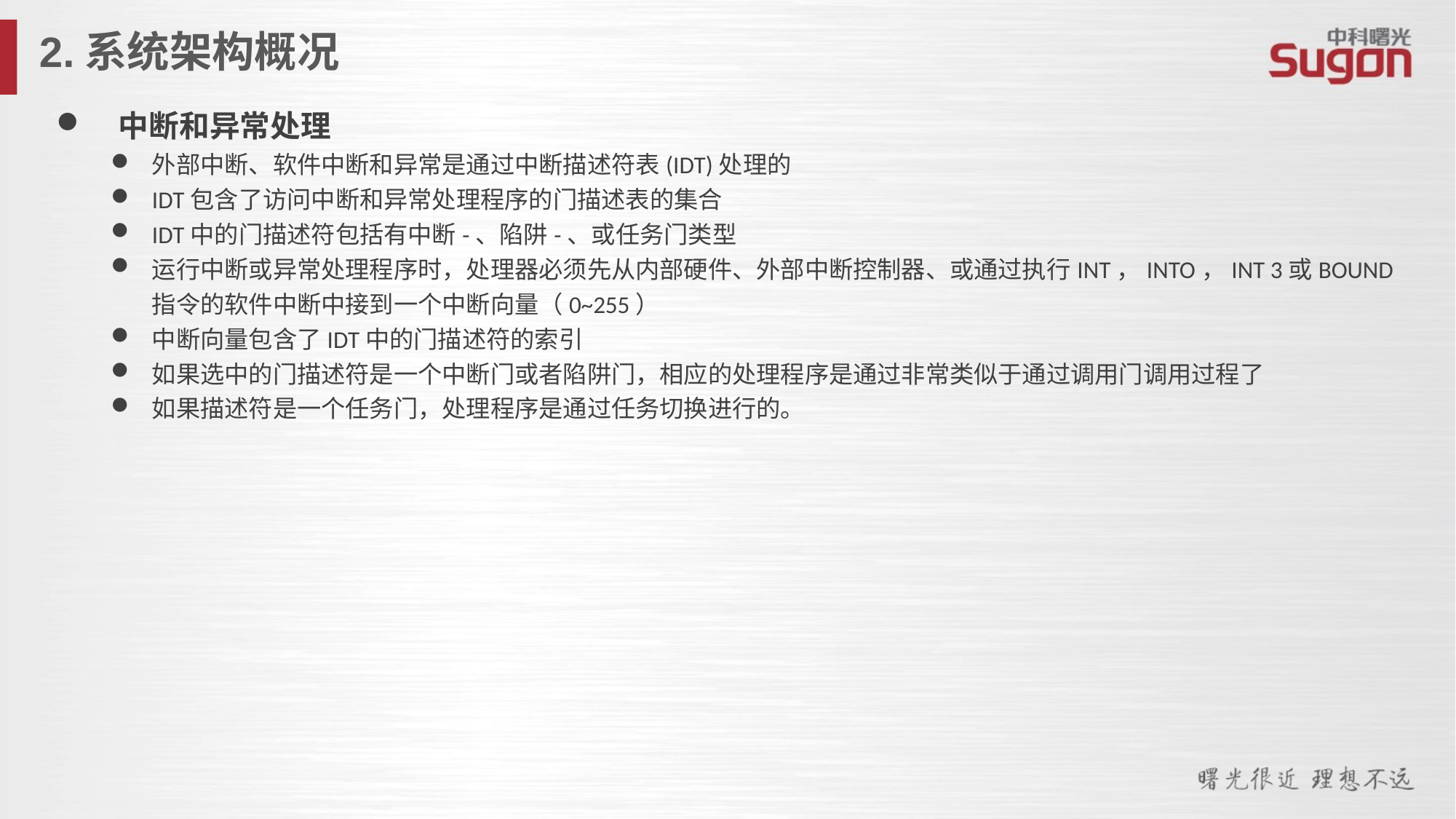

2.系统架构概况
  中断和异常处理
外部中断、软件中断和异常是通过中断描述符表(IDT)处理的
IDT包含了访问中断和异常处理程序的门描述表的集合
IDT中的门描述符包括有中断-、陷阱-、或任务门类型
运行中断或异常处理程序时，处理器必须先从内部硬件、外部中断控制器、或通过执行INT，INTO，INT 3或BOUND指令的软件中断中接到一个中断向量（0~255）
中断向量包含了IDT中的门描述符的索引
如果选中的门描述符是一个中断门或者陷阱门，相应的处理程序是通过非常类似于通过调用门调用过程了
如果描述符是一个任务门，处理程序是通过任务切换进行的。